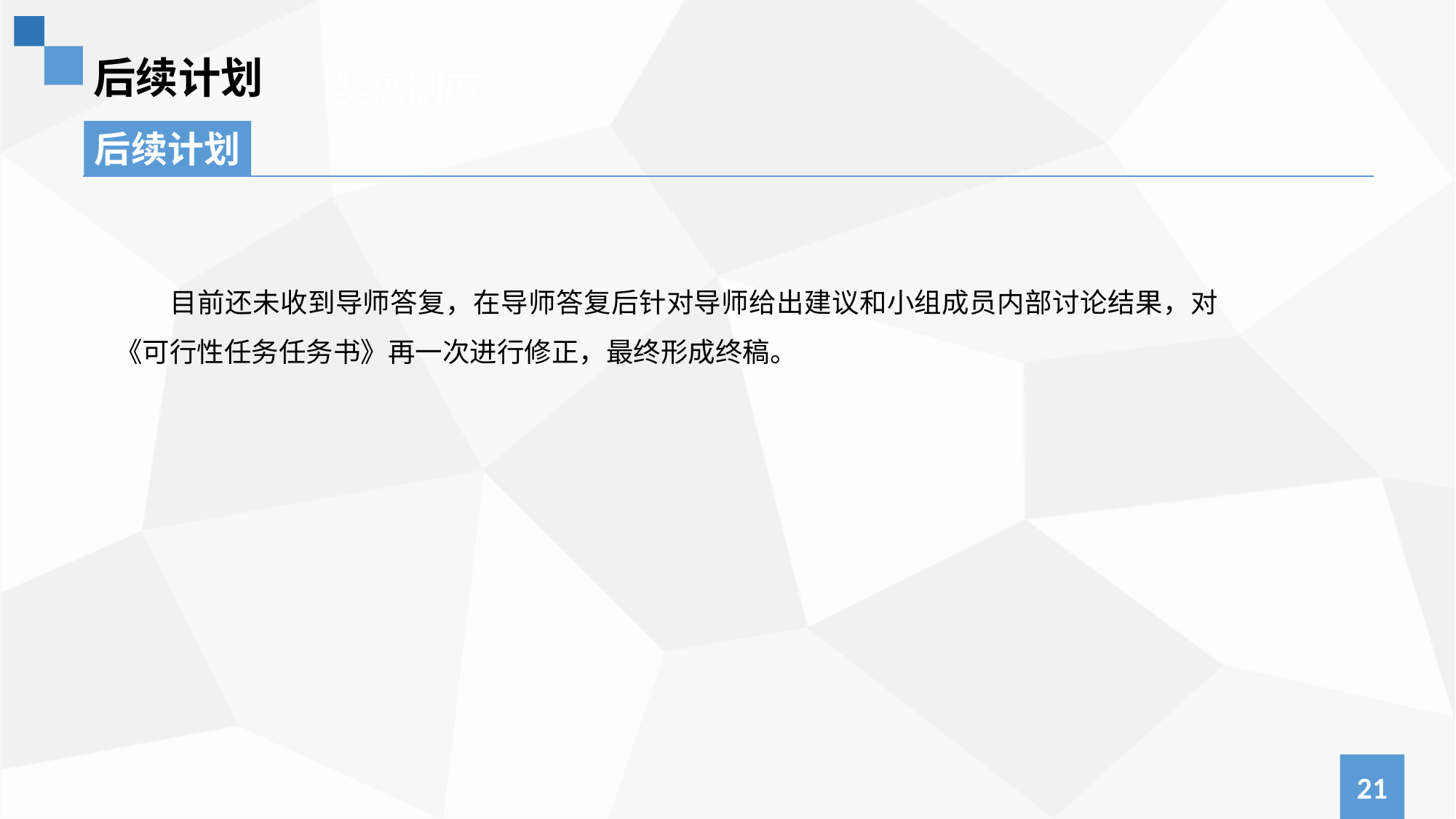

后续计划
奖惩制度
后续计划

目前还未收到导师答复，在导师答复后针对导师给出建议和小组成员内部讨论结果，对《可行性任务任务书》再一次进行修正，最终形成终稿。
21